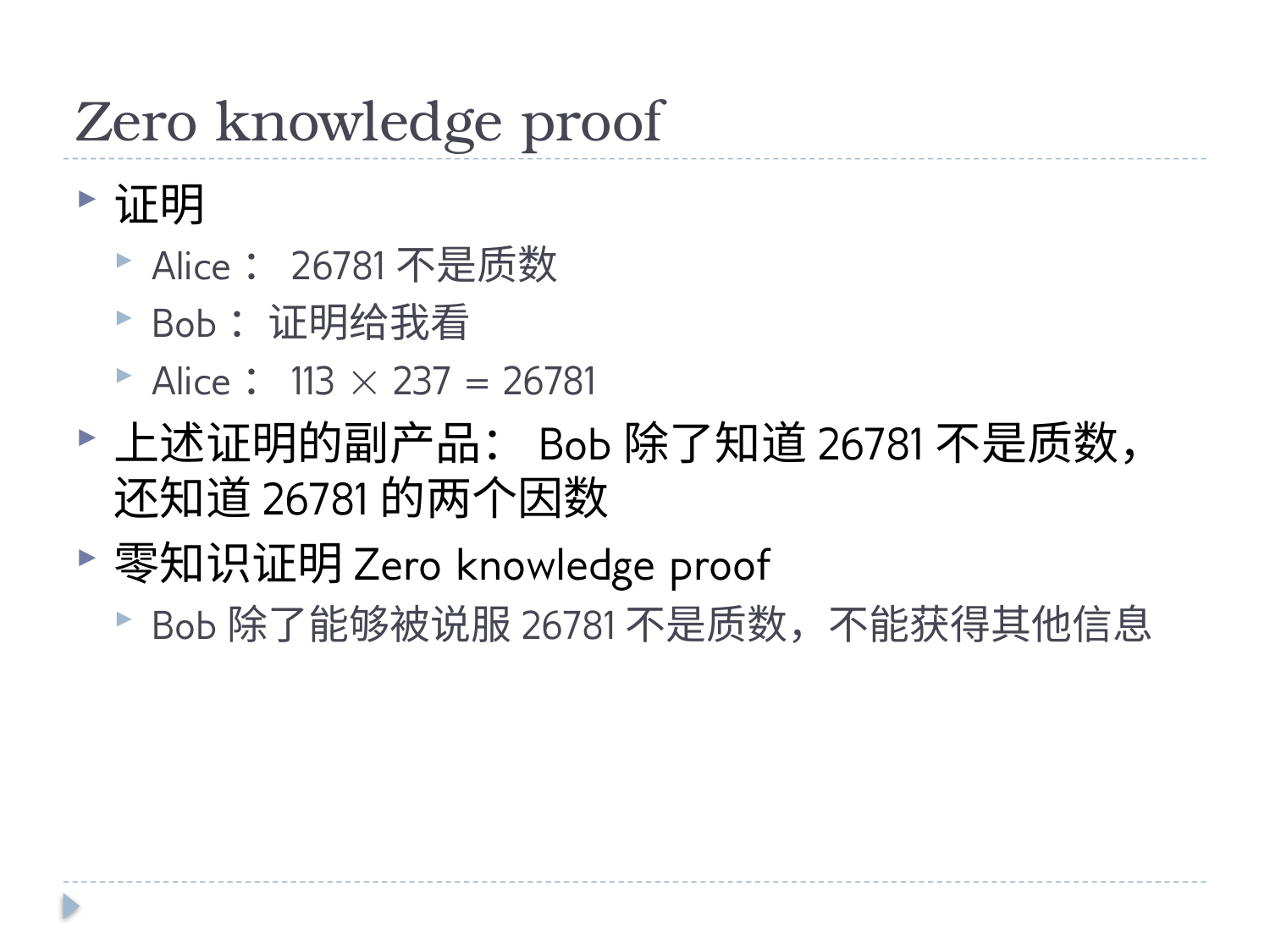

# Zero knowledge proof
证明
Alice：26781不是质数
Bob：证明给我看
Alice：113 × 237 = 26781
上述证明的副产品：Bob除了知道26781不是质数，还知道26781的两个因数
零知识证明Zero knowledge proof
Bob除了能够被说服26781不是质数，不能获得其他信息
9